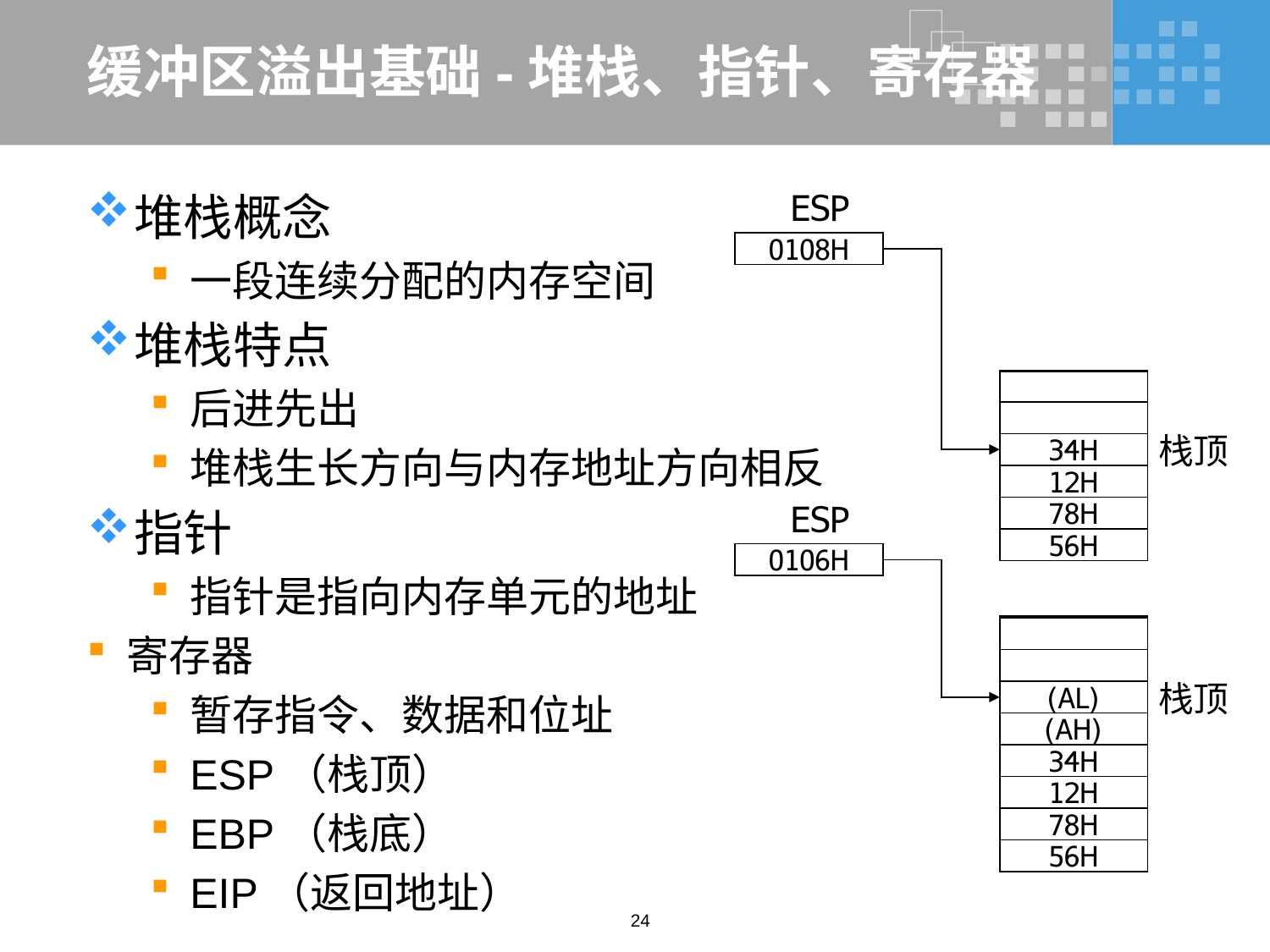

# 缓冲区溢出基础-堆栈、指针、寄存器
堆栈概念
一段连续分配的内存空间
堆栈特点
后进先出
堆栈生长方向与内存地址方向相反
指针
指针是指向内存单元的地址
寄存器
暂存指令、数据和位址
ESP（栈顶）
EBP（栈底）
EIP（返回地址）
ESP
0108H

栈顶
34H
12H
78H
56H
ESP
0106H

栈顶
(AL)
(AH)
34H
12H
78H
56H
24